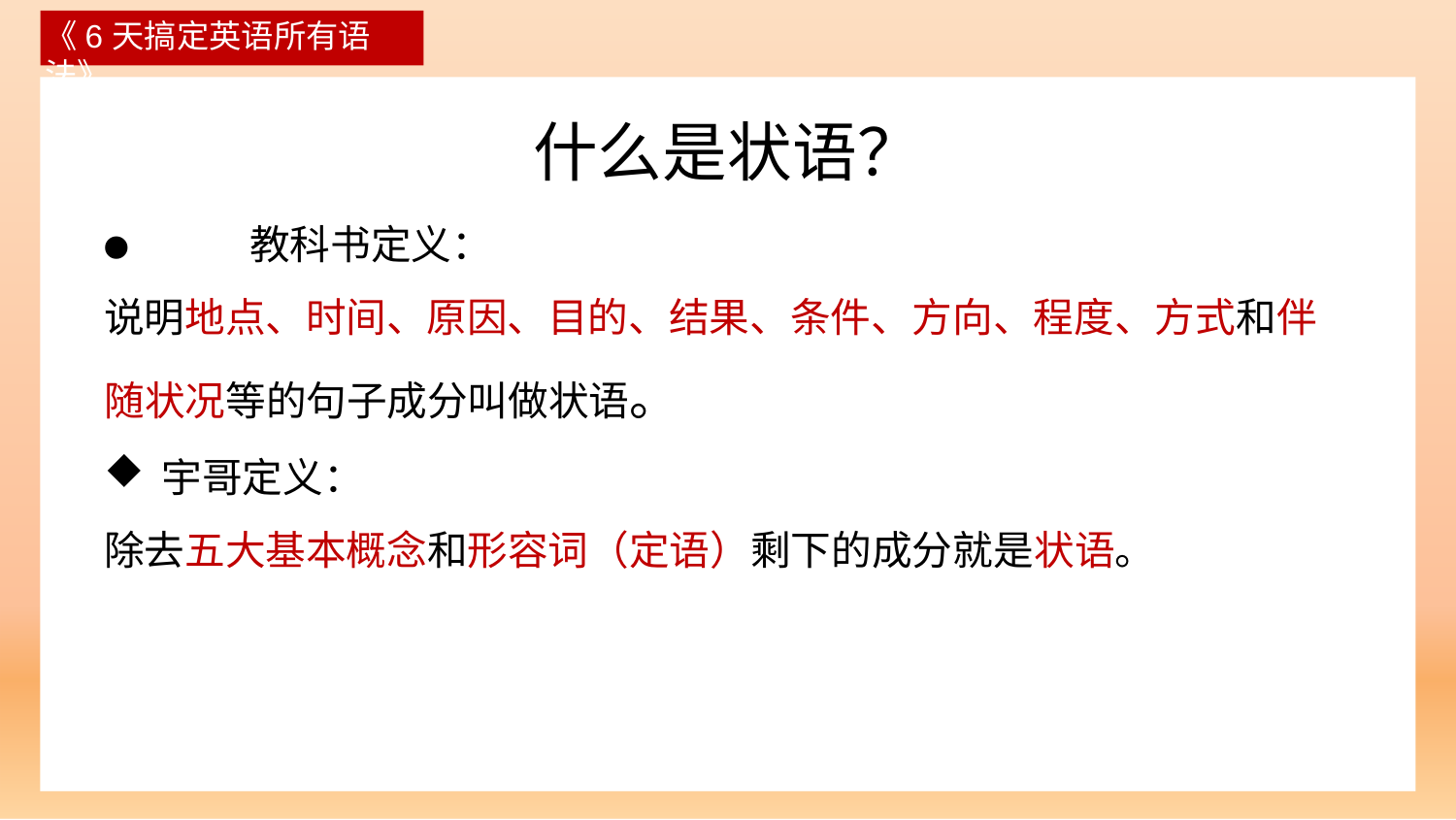

《6天搞定英语所有语法》
# 什么是状语？
⚫	教科书定义：
说明地点、时间、原因、目的、结果、条件、方向、程度、方式和伴
随状况等的句子成分叫做状语。
宇哥定义：
除去五大基本概念和形容词（定语）剩下的成分就是状语。